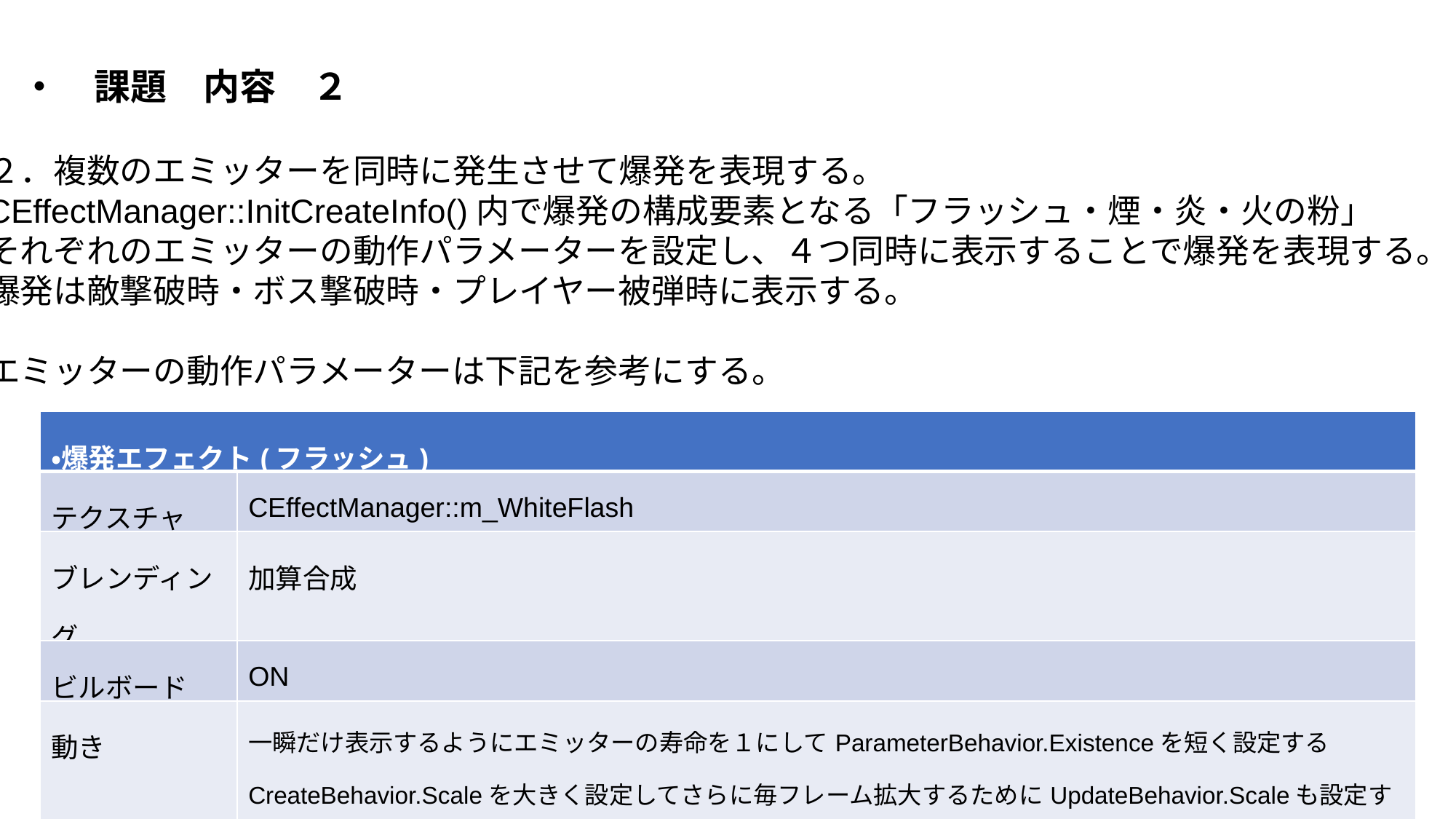

・　課題　内容　２
２．複数のエミッターを同時に発生させて爆発を表現する。
CEffectManager::InitCreateInfo()内で爆発の構成要素となる「フラッシュ・煙・炎・火の粉」
それぞれのエミッターの動作パラメーターを設定し、４つ同時に表示することで爆発を表現する。
爆発は敵撃破時・ボス撃破時・プレイヤー被弾時に表示する。

エミッターの動作パラメーターは下記を参考にする。
| ・爆発エフェクト(フラッシュ) |  |
| --- | --- |
| テクスチャ | CEffectManager::m\_WhiteFlash |
| ブレンディング | 加算合成 |
| ビルボード | ON |
| 動き | 一瞬だけ表示するようにエミッターの寿命を１にしてParameterBehavior.Existenceを短く設定する CreateBehavior.Scaleを大きく設定してさらに毎フレーム拡大するためにUpdateBehavior.Scaleも設定する パーティクルを一つだけ表示するようにCreateBehavior.Countを設定する |